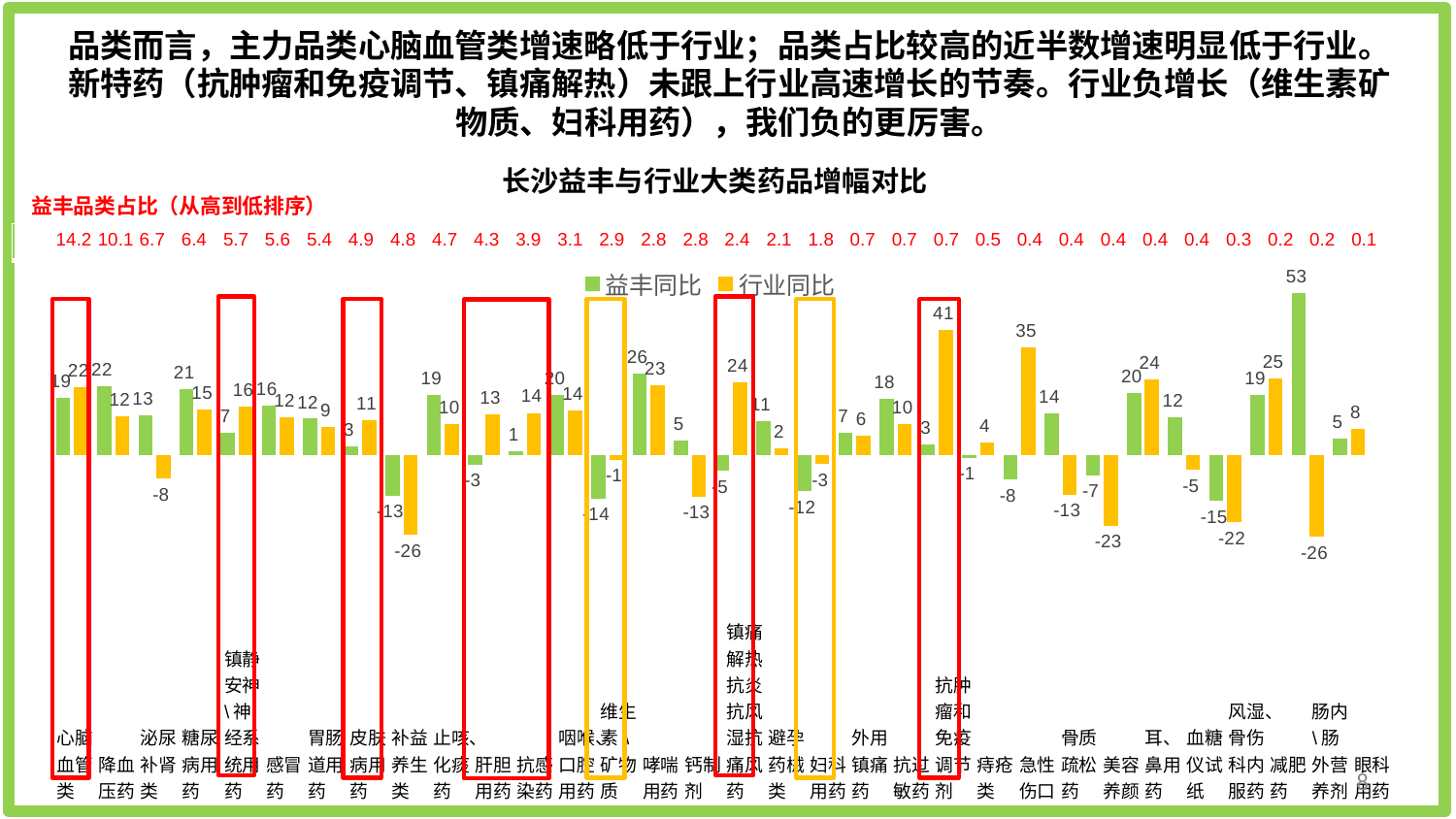

品类而言，主力品类心脑血管类增速略低于行业；品类占比较高的近半数增速明显低于行业。新特药（抗肿瘤和免疫调节、镇痛解热）未跟上行业高速增长的节奏。行业负增长（维生素矿物质、妇科用药），我们负的更厉害。
长沙益丰与行业大类药品增幅对比
益丰品类占比（从高到低排序）
|  | 14.2 | 10.1 | 6.7 | 6.4 | 5.7 | 5.6 | 5.4 | 4.9 | 4.8 | 4.7 | 4.3 | 3.9 | 3.1 | 2.9 | 2.8 | 2.8 | 2.4 | 2.1 | 1.8 | 0.7 | 0.7 | 0.7 | 0.5 | 0.4 | 0.4 | 0.4 | 0.4 | 0.4 | 0.3 | 0.2 | 0.2 | 0.1 |
| --- | --- | --- | --- | --- | --- | --- | --- | --- | --- | --- | --- | --- | --- | --- | --- | --- | --- | --- | --- | --- | --- | --- | --- | --- | --- | --- | --- | --- | --- | --- | --- | --- |

### Chart

| Category | 益丰同比 | 行业同比 |
|---|---|---|
| 心脑血管类 | 18.5520302997371 | 21.9582 |
| 降血压药 | 22.4986186708528 | 12.4617 |
| 泌尿补肾类 | 13.0342551350321 | -7.7199 |
| 糖尿病用药 | 21.3945814315752 | 14.8745 |
| 镇静安神\神经系统用药 | 7.27424087967541 | 15.7503 |
| 感冒药 | 16.1665977680174 | 12.3405 |
| 胃肠道用药 | 11.8065150231257 | 9.0972 |
| 皮肤病用药 | 2.78392415578526 | 11.1834 |
| 补益养生类 | -13.1711449085895 | -25.8668 |
| 止咳、化痰药 | 19.462656499436 | 10.0439 |
| 肝胆用药 | -3.06157184061895 | 13.2055 |
| 抗感染药 | 1.31601896693385 | 13.6571 |
| 咽喉、口腔用药 | 19.6114327383331 | 14.32 |
| 维生素\矿物质 | -14.1428221017542 | -1.4862 |
| 哮喘用药 | 26.390286547013 | 22.662 |
| 钙制剂 | 4.83392209073015 | -13.4946 |
| 镇痛、解热、抗炎、抗风湿及抗痛风药(单纯化学药) | -5.20344586787623 | 23.7064 |
| 避孕药械类 | 10.8852500046932 | 2.3212 |
| 妇科用药 | -11.774740401986 | -2.8842 |
| 外用镇痛药 | 7.34634260997176 | 6.3053 |
| 抗过敏药 | 18.1926443388515 | 10.0016 |
| 抗肿瘤和免疫调节剂 | 3.33362025977202 | 40.617 |
| 痔疮类 | -0.858605681547231 | 3.9348 |
| 急性伤口 | -7.87445123185042 | 34.8148 |
| 骨质疏松药 | 13.5276674748844 | -12.9049 |
| 美容养颜 | -6.51240736603109 | -22.9437 |
| 耳、鼻用药 | 20.0389418229543 | 24.4859 |
| 血糖仪试纸 | 12.2198696924467 | -4.7202 |
| 风湿、骨伤科内服药(中成药) | -14.8768286225741 | -21.7722 |
| 减肥药 | 19.3897054759406 | 24.9072 |
| 肠内\肠外营养剂 | 52.6090695016161 | -26.4559 |
| 眼科用药 | 5.23394432935829 | 8.4205 |

| 心脑血管类 | 降血压药 | 泌尿补肾类 | 糖尿病用药 | 镇静安神\神经系统用药 | 感冒药 | 胃肠道用药 | 皮肤病用药 | 补益养生类 | 止咳、化痰药 | 肝胆用药 | 抗感染药 | 咽喉、口腔用药 | 维生素\矿物质 | 哮喘用药 | 钙制剂 | 镇痛解热抗炎抗风湿抗痛风药 | 避孕药械类 | 妇科用药 | 外用镇痛药 | 抗过敏药 | 抗肿瘤和免疫调节剂 | 痔疮类 | 急性伤口 | 骨质疏松药 | 美容养颜 | 耳、鼻用药 | 血糖仪试纸 | 风湿、骨伤科内服药 | 减肥药 | 肠内\肠外营养剂 | 眼科用药 |
| --- | --- | --- | --- | --- | --- | --- | --- | --- | --- | --- | --- | --- | --- | --- | --- | --- | --- | --- | --- | --- | --- | --- | --- | --- | --- | --- | --- | --- | --- | --- | --- |
8